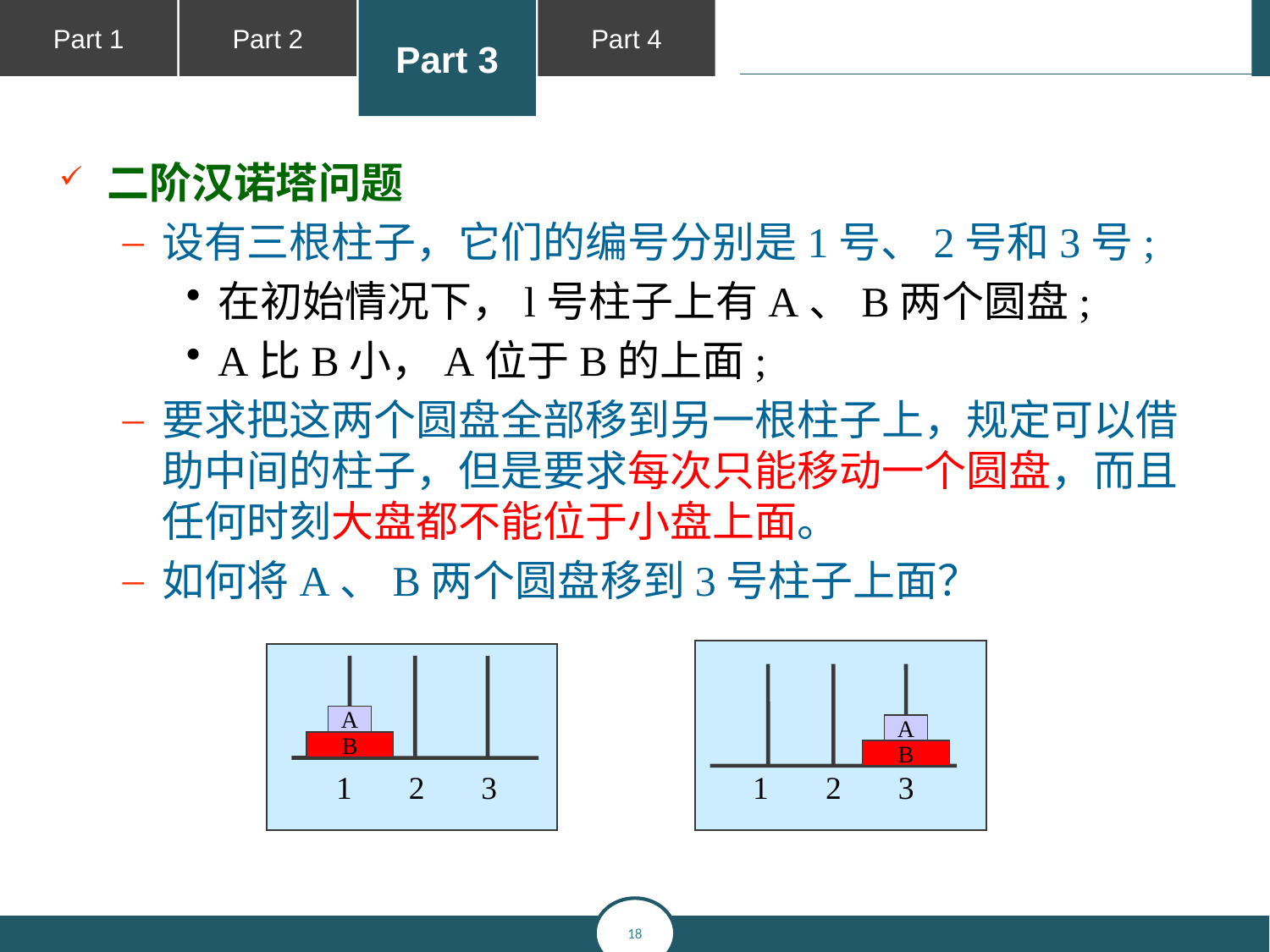

二阶汉诺塔问题
设有三根柱子，它们的编号分别是1号、2号和3号;
在初始情况下，l号柱子上有A、B两个圆盘;
A比B小，A位于B的上面;
要求把这两个圆盘全部移到另一根柱子上，规定可以借助中间的柱子，但是要求每次只能移动一个圆盘，而且任何时刻大盘都不能位于小盘上面。
如何将A、B两个圆盘移到3号柱子上面？

A
B
1
2
3

A
B
1
2
3